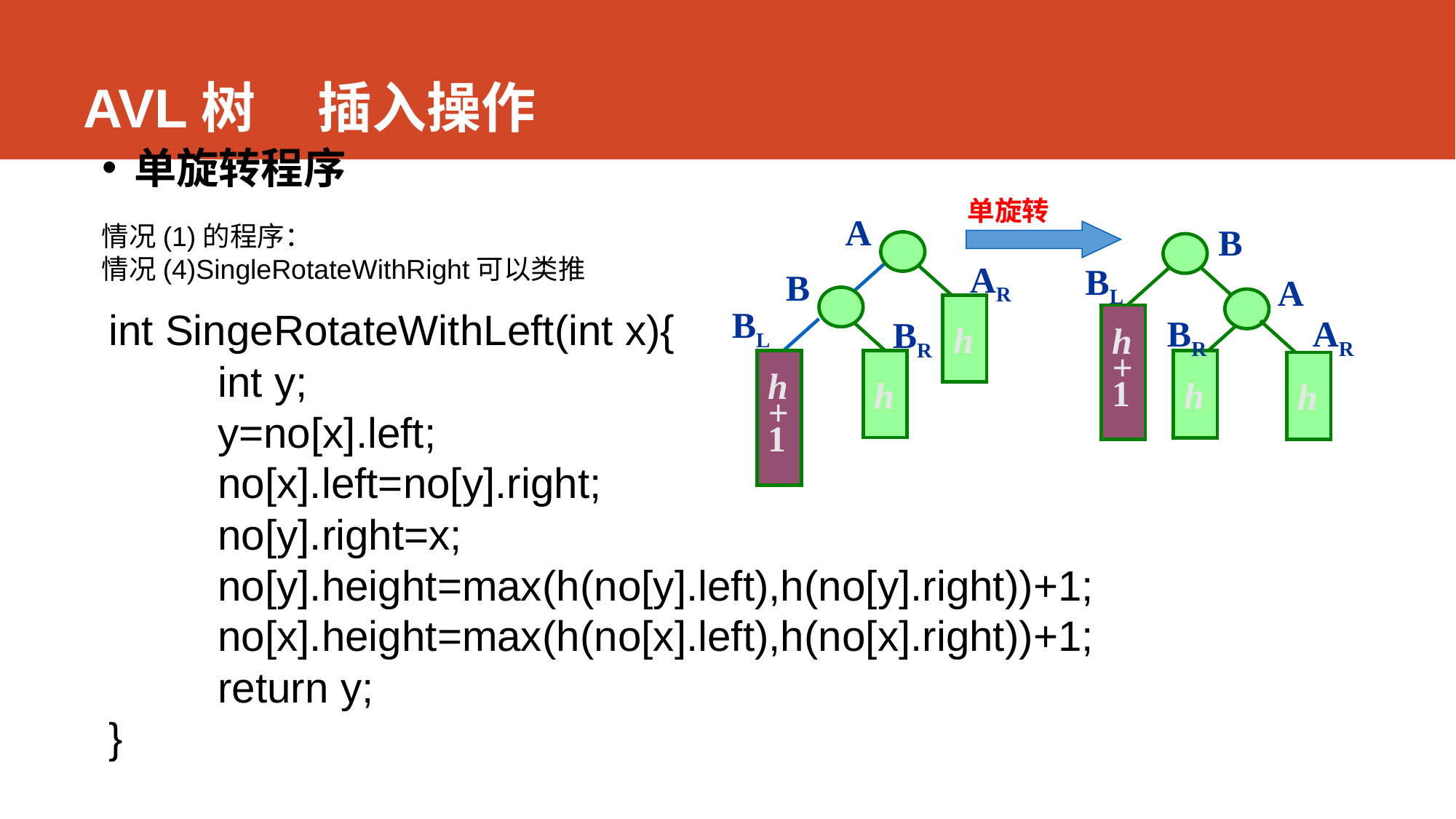

# AVL树     插入操作
单旋转程序
单旋转

A

AR

B

h
BR

h
+
1
h

BL
情况(1)的程序：
情况(4)SingleRotateWithRight可以类推
B

BL

A

h
+
1
BR
AR

h
h

int SingeRotateWithLeft(int x){
	int y;
	y=no[x].left;
	no[x].left=no[y].right;
	no[y].right=x;
	no[y].height=max(h(no[y].left),h(no[y].right))+1;
	no[x].height=max(h(no[x].left),h(no[x].right))+1;
	return y;
}